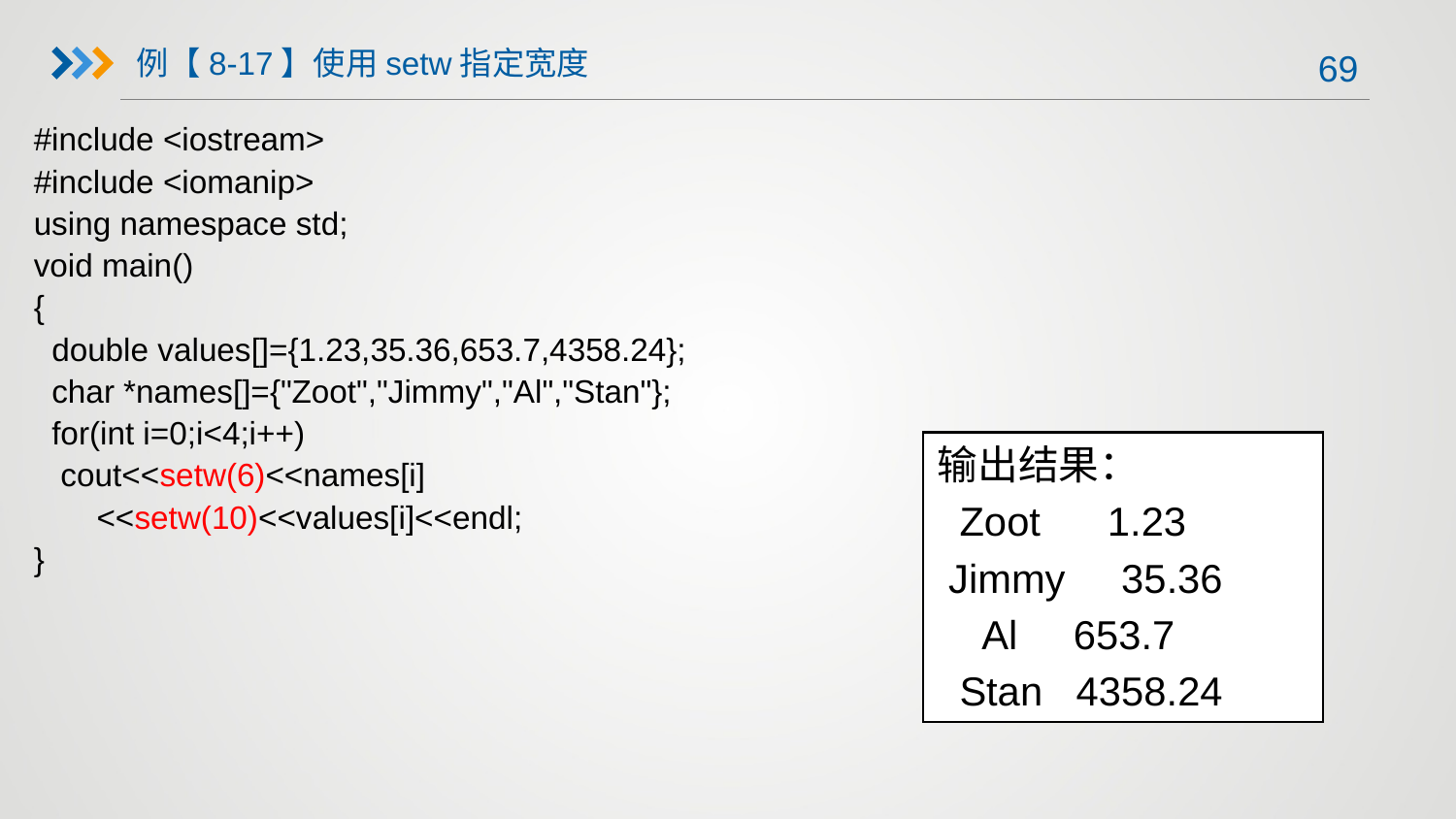

例【8-17】使用setw指定宽度
#include <iostream>
#include <iomanip>
using namespace std;
void main()
{
  double values[]={1.23,35.36,653.7,4358.24};
  char *names[]={"Zoot","Jimmy","Al","Stan"};
  for(int i=0;i<4;i++)
   cout<<setw(6)<<names[i]
       <<setw(10)<<values[i]<<endl;
}
输出结果：
  Zoot      1.23
 Jimmy     35.36
    Al     653.7
  Stan   4358.24